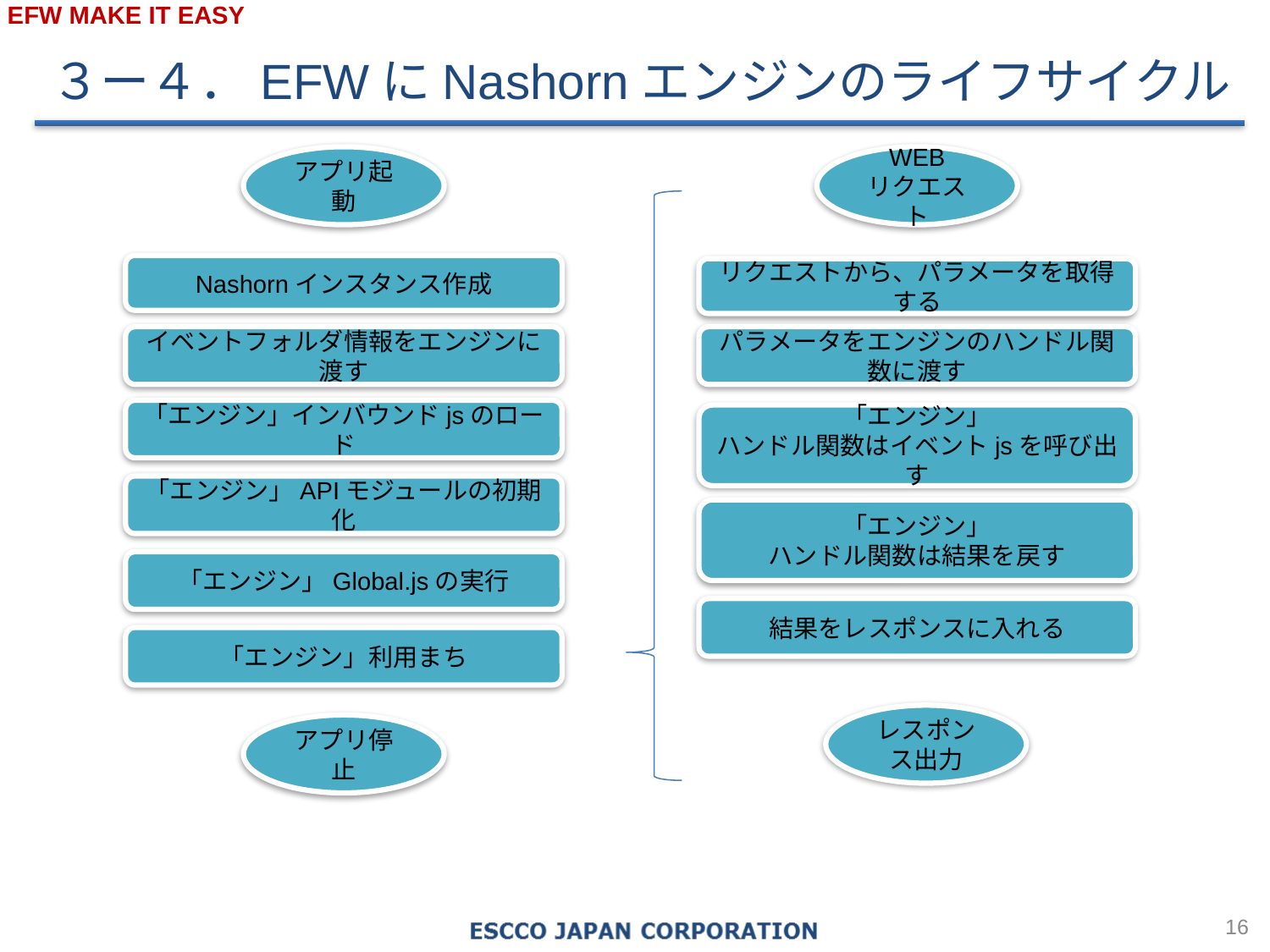

３ー４．EFWにNashornエンジンのライフサイクル
WEB
リクエスト
アプリ起動

Nashornインスタンス作成
リクエストから、パラメータを取得する
イベントフォルダ情報をエンジンに渡す
パラメータをエンジンのハンドル関数に渡す
「エンジン」インバウンドjsのロード
「エンジン」
ハンドル関数はイベントjsを呼び出す
「エンジン」APIモジュールの初期化
「エンジン」
ハンドル関数は結果を戻す
「エンジン」Global.jsの実行
結果をレスポンスに入れる
「エンジン」利用まち
レスポンス出力
アプリ停止
16